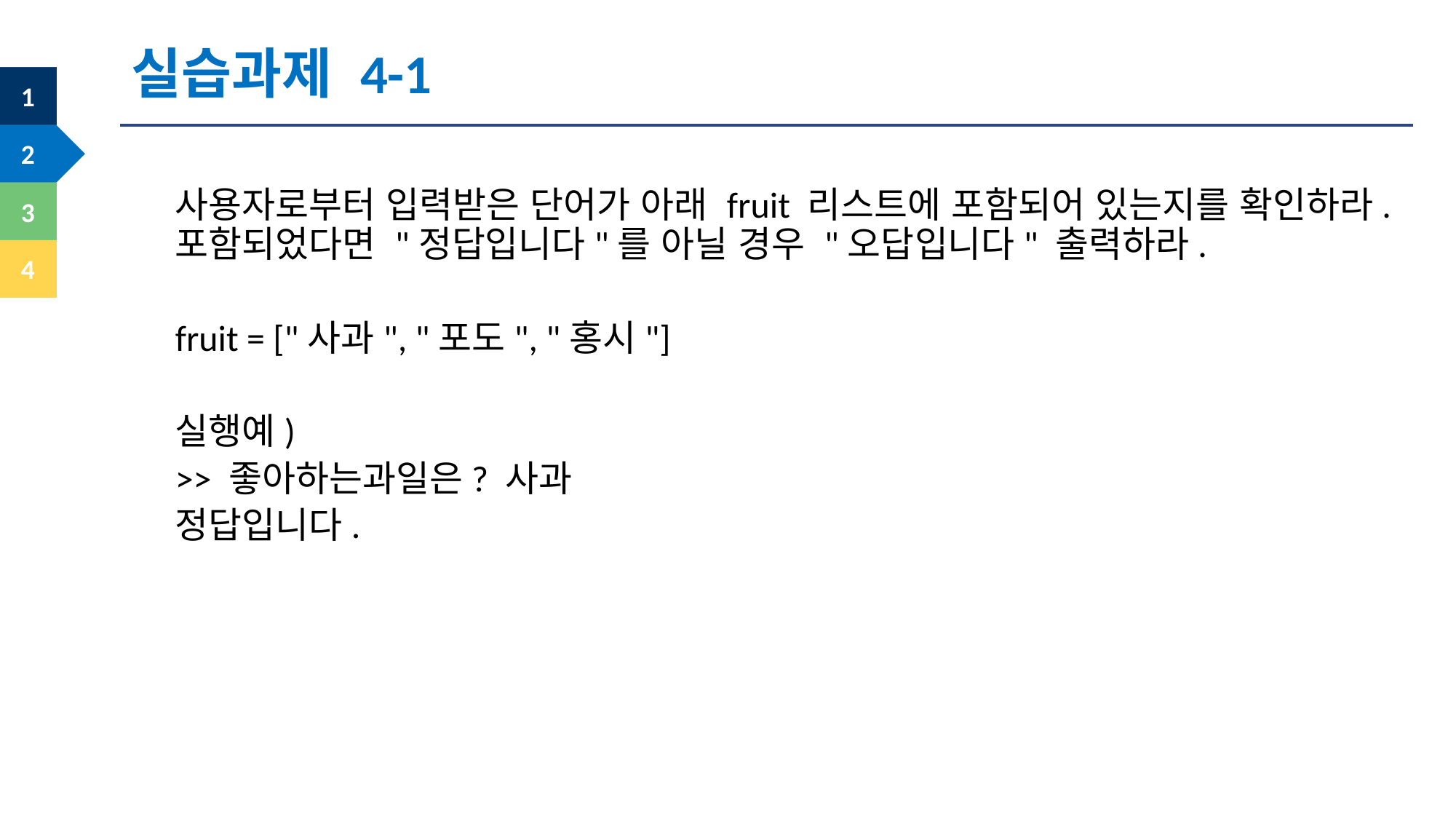

실습과제 4-1
사용자로부터 입력받은 단어가 아래 fruit 리스트에 포함되어 있는지를 확인하라. 포함되었다면 "정답입니다"를 아닐 경우 "오답입니다" 출력하라.

fruit = ["사과", "포도", "홍시"]

실행예)
>> 좋아하는과일은? 사과
정답입니다.